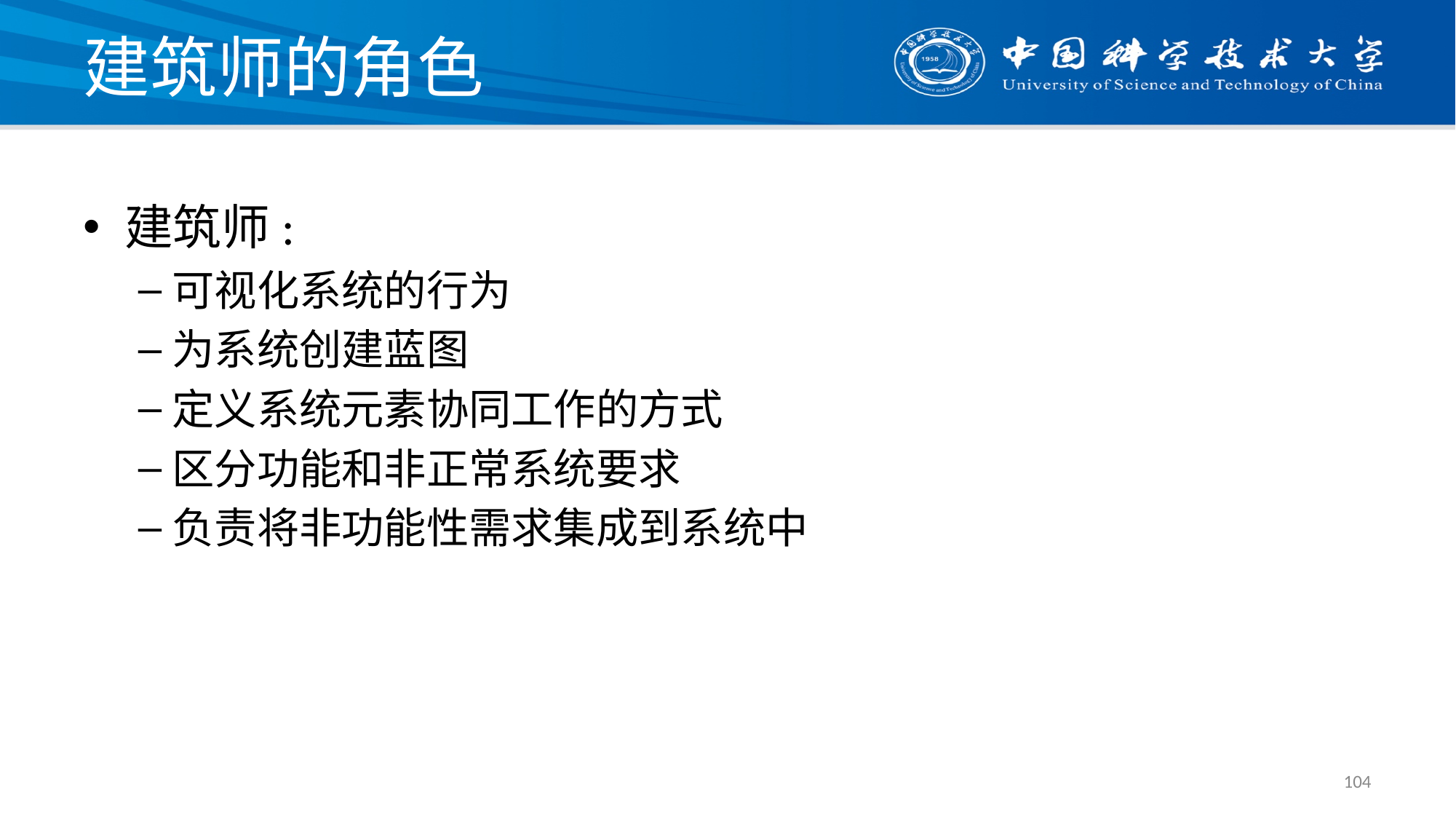

# 建筑师的角色
建筑师:
可视化系统的行为
为系统创建蓝图
定义系统元素协同工作的方式
区分功能和非正常系统要求
负责将非功能性需求集成到系统中
104